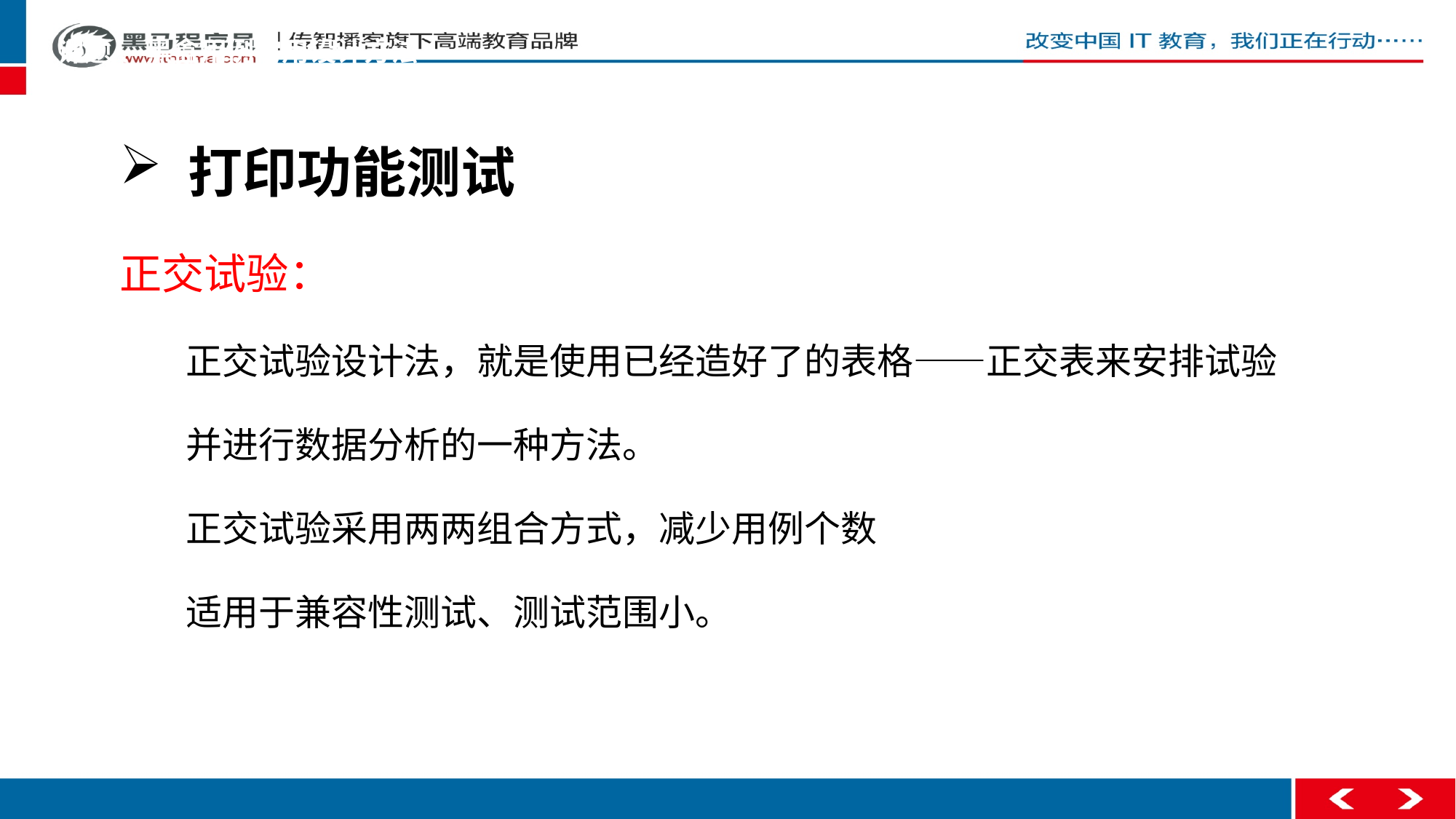

课题 、黑盒用例常用设计方法
 打印功能测试
正交试验：
       正交试验设计法，就是使用已经造好了的表格——正交表来安排试验
       并进行数据分析的一种方法。
       正交试验采用两两组合方式，减少用例个数
       适用于兼容性测试、测试范围小。